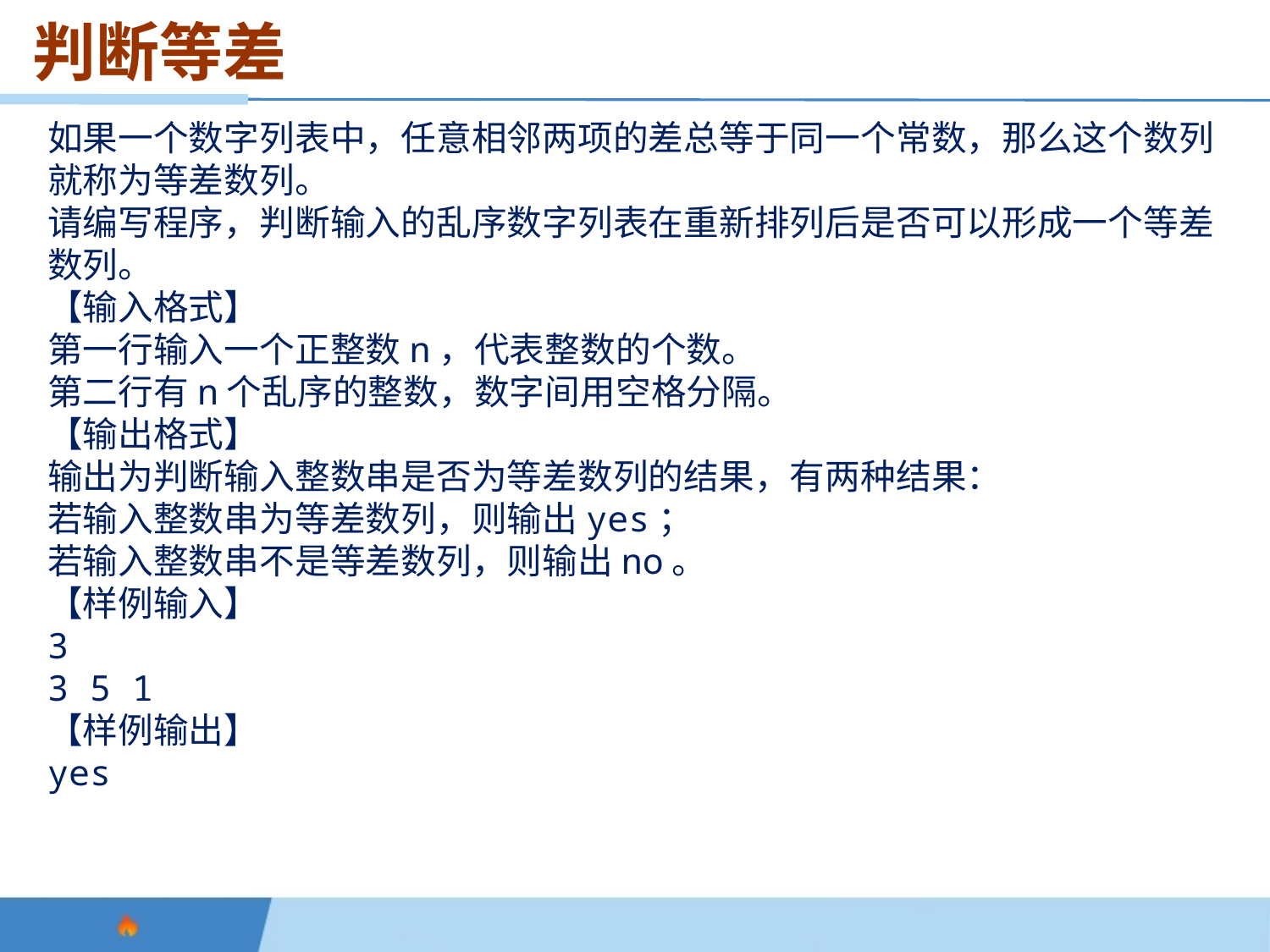

判断等差
如果一个数字列表中，任意相邻两项的差总等于同一个常数，那么这个数列就称为等差数列。
请编写程序，判断输入的乱序数字列表在重新排列后是否可以形成一个等差数列。
【输入格式】
第一行输入一个正整数n，代表整数的个数。
第二行有n个乱序的整数，数字间用空格分隔。
【输出格式】
输出为判断输入整数串是否为等差数列的结果，有两种结果：
若输入整数串为等差数列，则输出yes；
若输入整数串不是等差数列，则输出no。
【样例输入】
3
3 5 1
【样例输出】
yes